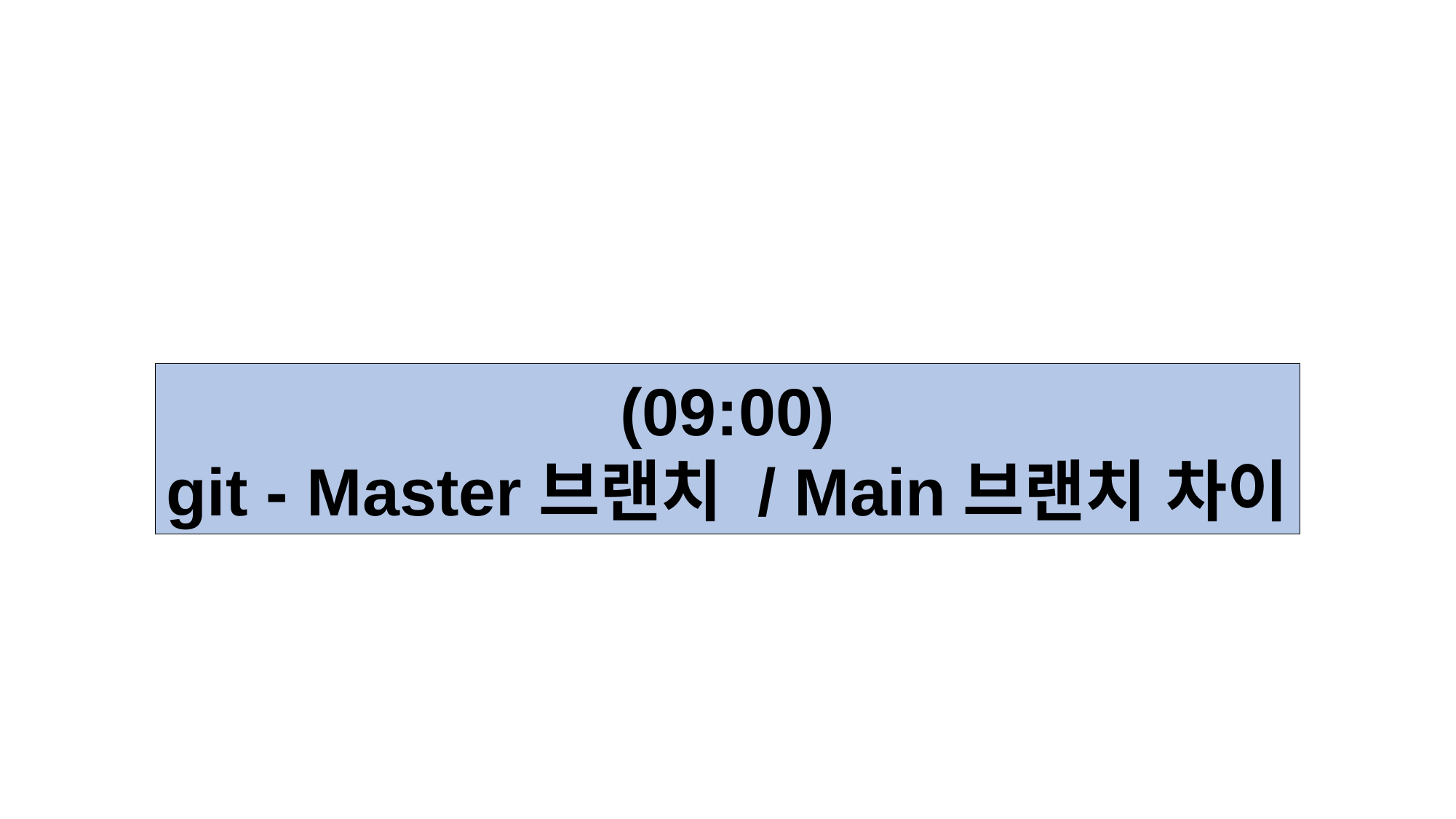

(09:00)
git - Master브랜치 / Main브랜치 차이